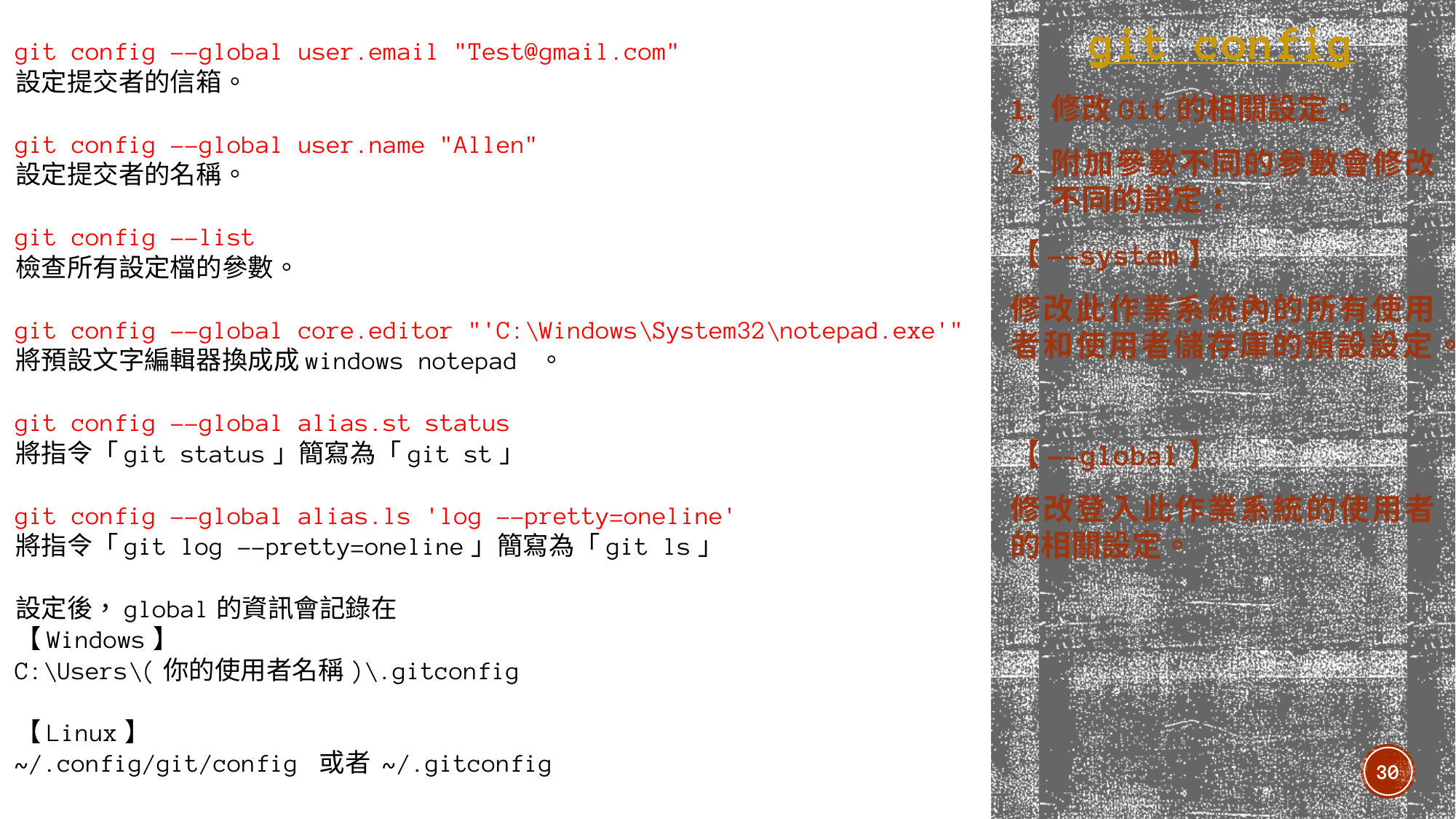

# git config
git config --global user.email "Test@gmail.com"
設定提交者的信箱。
git config --global user.name "Allen"
設定提交者的名稱。

git config --list
檢查所有設定檔的參數。

git config --global core.editor "'C:\Windows\System32\notepad.exe'"
將預設文字編輯器換成成windows notepad 。

git config --global alias.st status
將指令「git status」簡寫為「git st」

git config --global alias.ls 'log --pretty=oneline'
將指令「git log --pretty=oneline」簡寫為「git ls」

設定後，global的資訊會記錄在
【Windows】
C:\Users\(你的使用者名稱)\.gitconfig

【Linux】
~/.config/git/config 或者 ~/.gitconfig
修改Git的相關設定。
附加參數不同的參數會修改不同的設定：
【--system】
修改此作業系統內的所有使用者和使用者儲存庫的預設設定。

【--global】
修改登入此作業系統的使用者的相關設定。

30